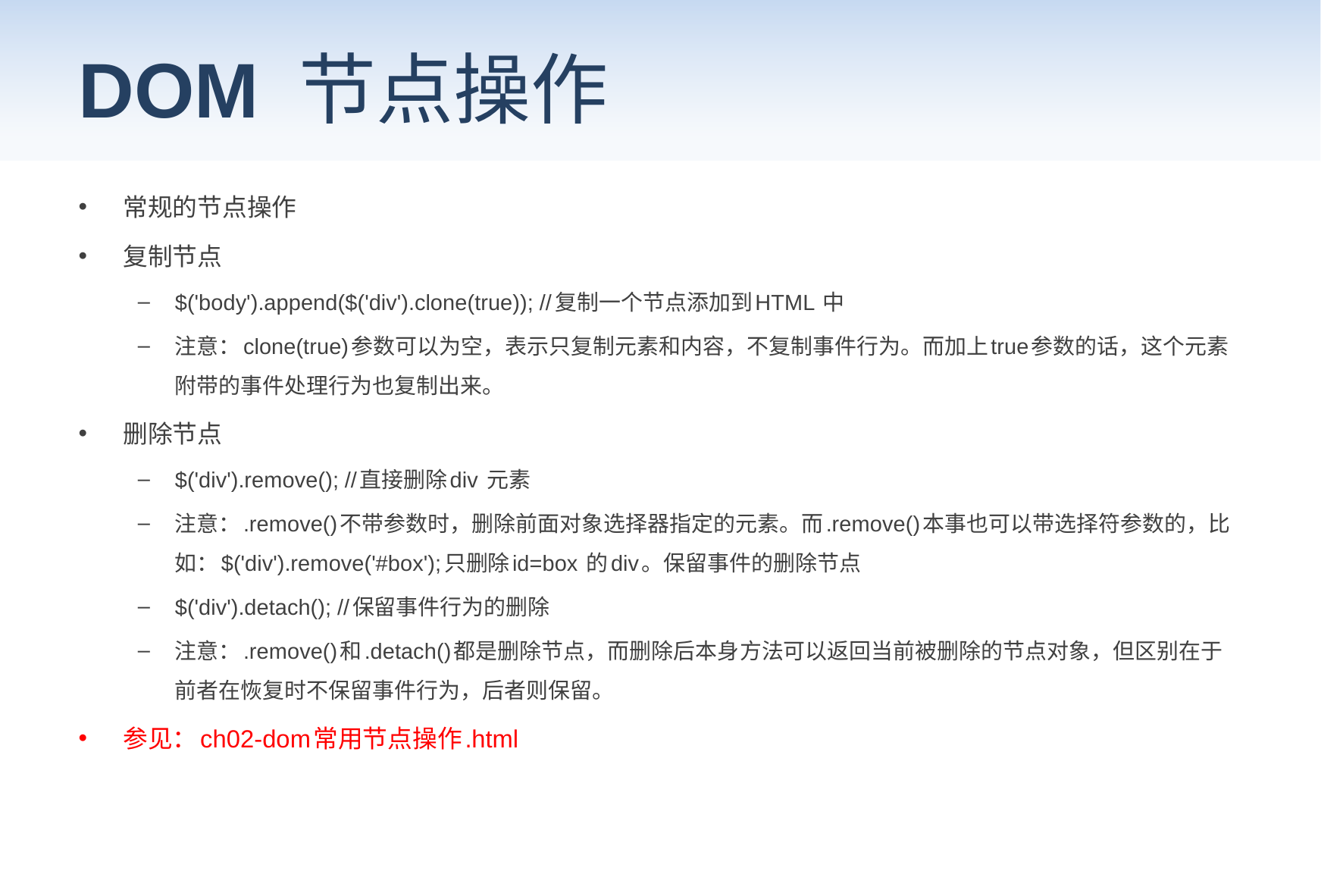

# DOM 节点操作
常规的节点操作
复制节点
$('body').append($('div').clone(true)); //复制一个节点添加到HTML 中
注意：clone(true)参数可以为空，表示只复制元素和内容，不复制事件行为。而加上true参数的话，这个元素附带的事件处理行为也复制出来。
删除节点
$('div').remove(); //直接删除div 元素
注意：.remove()不带参数时，删除前面对象选择器指定的元素。而.remove()本事也可以带选择符参数的，比如：$('div').remove('#box');只删除id=box 的div。保留事件的删除节点
$('div').detach(); //保留事件行为的删除
注意：.remove()和.detach()都是删除节点，而删除后本身方法可以返回当前被删除的节点对象，但区别在于前者在恢复时不保留事件行为，后者则保留。
参见：ch02-dom常用节点操作.html